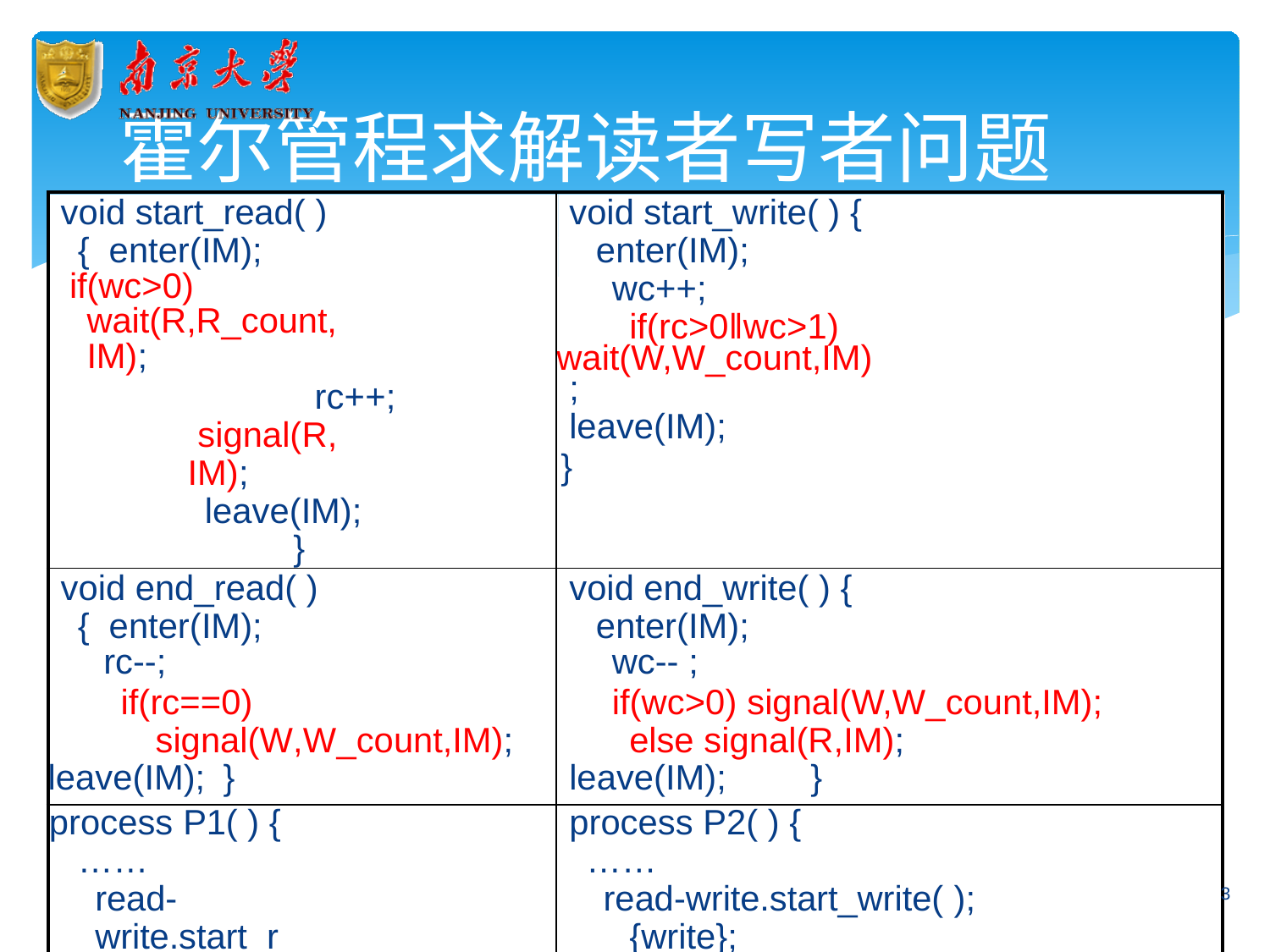

# 霍尔管程求解读者写者问题(2)
| void start\_read( ){ enter(IM); if(wc>0) wait(R,R\_count,IM); rc++; signal(R, IM); leave(IM); } | void start\_write( ) { enter(IM); wc++; if(rc>0‖wc>1) wait(W,W\_count,IM); leave(IM); } |
| --- | --- |
| void end\_read( ) { enter(IM); rc--; if(rc==0) signal(W,W\_count,IM); leave(IM); } | void end\_write( ) { enter(IM); wc-- ; if(wc>0) signal(W,W\_count,IM); else signal(R,IM); leave(IM); } |
| process P1( ) { …… read-write.start\_read( ); {read}; read-write.end\_read( ); …… } | process P2( ) { …… read-write.start\_write( ); {write}; rear-write.end\_write( ); …… } |

3
95	16:0